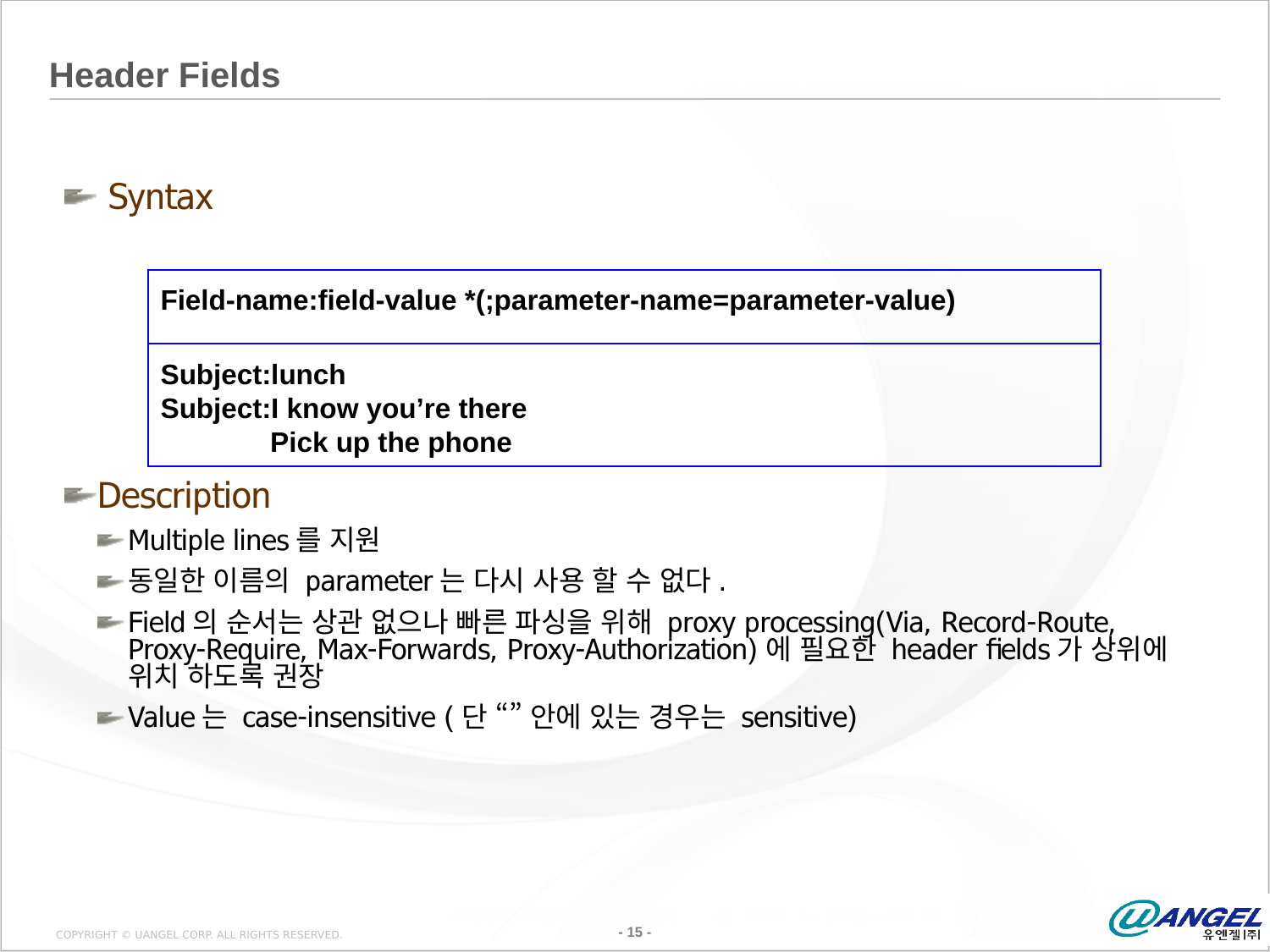

# Header Fields
 Syntax

Description
Multiple lines를 지원
동일한 이름의 parameter는 다시 사용 할 수 없다.
Field의 순서는 상관 없으나 빠른 파싱을 위해 proxy processing(Via, Record-Route, Proxy-Require, Max-Forwards, Proxy-Authorization)에 필요한 header fields가 상위에 위치 하도록 권장
Value는 case-insensitive (단 “” 안에 있는 경우는 sensitive)

Field-name:field-value *(;parameter-name=parameter-value)
Subject:lunch
Subject:I know you’re there
              Pick up the phone